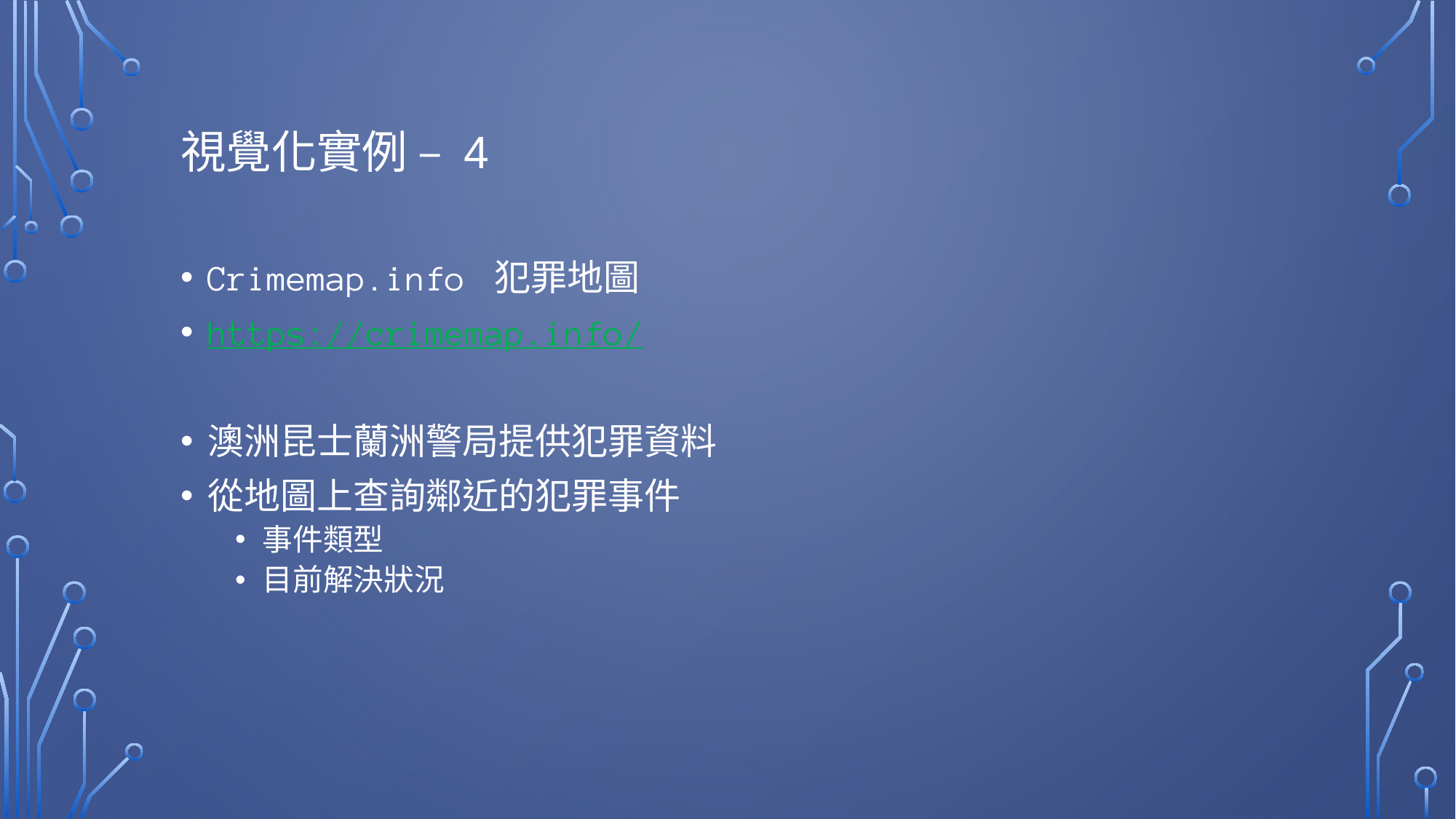

視覺化實例 – 4
Crimemap.info 犯罪地圖
https://crimemap.info/

澳洲昆士蘭洲警局提供犯罪資料
從地圖上查詢鄰近的犯罪事件
事件類型
目前解決狀況